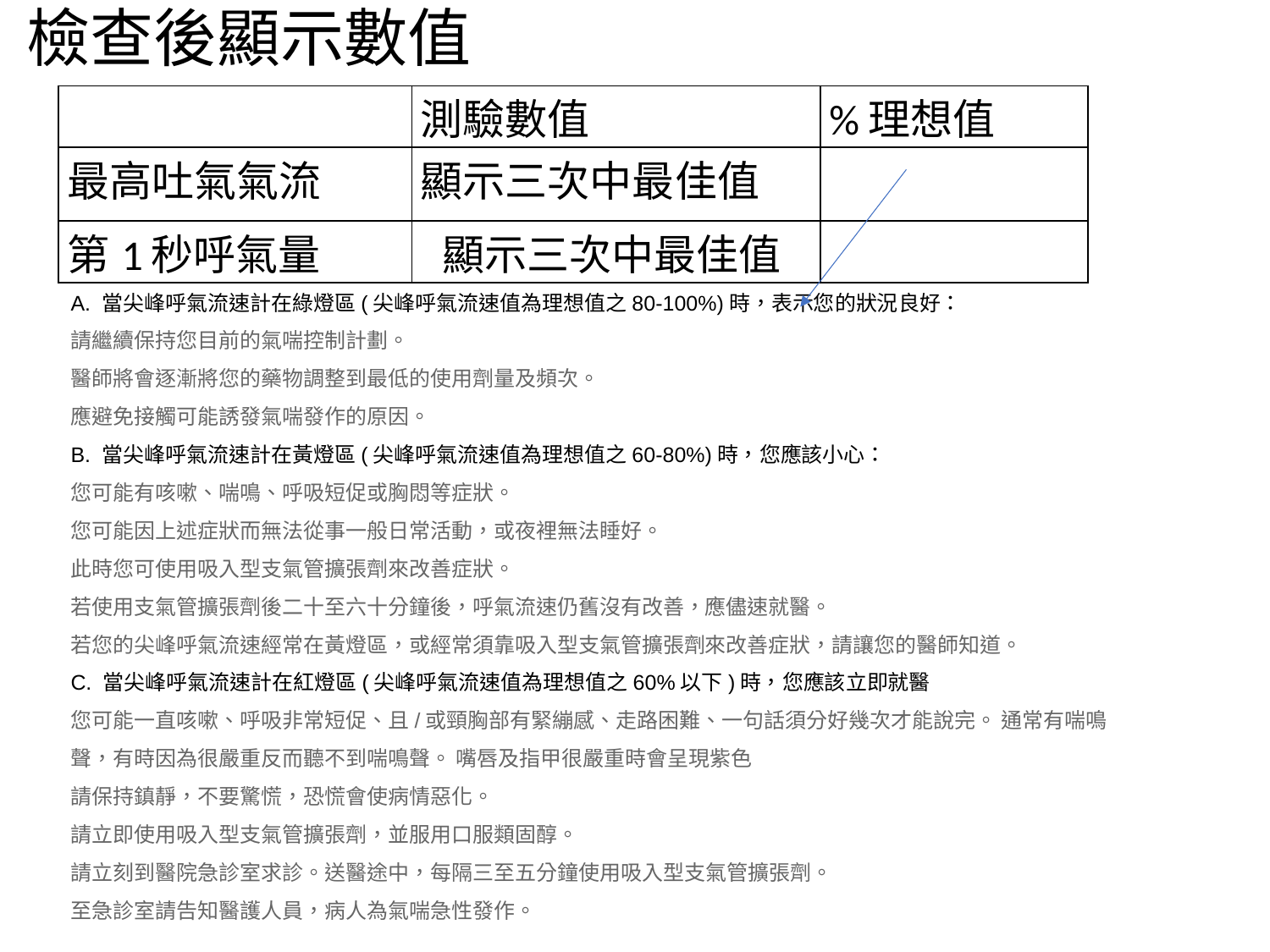

# 檢查後顯示數值
|  | 測驗數值 | %理想值 |
| --- | --- | --- |
| 最高吐氣氣流 | 顯示三次中最佳值 |  |
| 第1秒呼氣量 | 顯示三次中最佳值 |  |
A. 當尖峰呼氣流速計在綠燈區(尖峰呼氣流速值為理想值之80-100%)時，表示您的狀況良好：
請繼續保持您目前的氣喘控制計劃。
醫師將會逐漸將您的藥物調整到最低的使用劑量及頻次。
應避免接觸可能誘發氣喘發作的原因。
B. 當尖峰呼氣流速計在黃燈區(尖峰呼氣流速值為理想值之60-80%)時，您應該小心：
您可能有咳嗽、喘鳴、呼吸短促或胸悶等症狀。
您可能因上述症狀而無法從事一般日常活動，或夜裡無法睡好。
此時您可使用吸入型支氣管擴張劑來改善症狀。
若使用支氣管擴張劑後二十至六十分鐘後，呼氣流速仍舊沒有改善，應儘速就醫。
若您的尖峰呼氣流速經常在黃燈區，或經常須靠吸入型支氣管擴張劑來改善症狀，請讓您的醫師知道。
C. 當尖峰呼氣流速計在紅燈區(尖峰呼氣流速值為理想值之60%以下)時，您應該立即就醫
您可能一直咳嗽、呼吸非常短促、且/或頸胸部有緊繃感、走路困難、一句話須分好幾次才能說完。 通常有喘鳴聲，有時因為很嚴重反而聽不到喘鳴聲。 嘴唇及指甲很嚴重時會呈現紫色
請保持鎮靜，不要驚慌，恐慌會使病情惡化。
請立即使用吸入型支氣管擴張劑，並服用口服類固醇。
請立刻到醫院急診室求診。送醫途中，每隔三至五分鐘使用吸入型支氣管擴張劑。
至急診室請告知醫護人員，病人為氣喘急性發作。
6